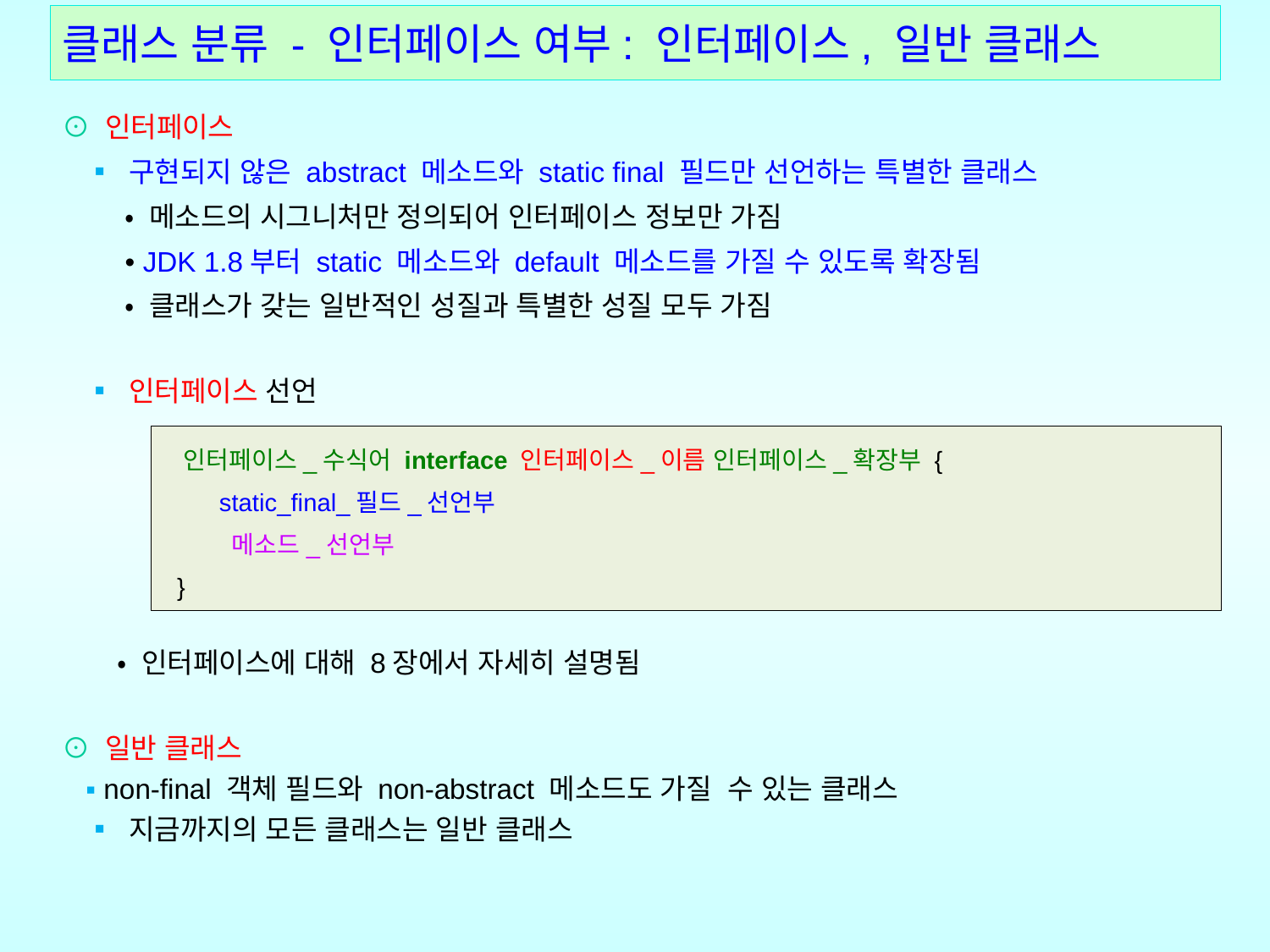

# 클래스 분류 - 인터페이스 여부: 인터페이스, 일반 클래스
⊙ 인터페이스
   ▪ 구현되지 않은 abstract 메소드와 static final 필드만 선언하는 특별한 클래스
        • 메소드의 시그니처만 정의되어 인터페이스 정보만 가짐
        • JDK 1.8부터 static 메소드와 default 메소드를 가질 수 있도록 확장됨
        • 클래스가 갖는 일반적인 성질과 특별한 성질 모두 가짐
   ▪ 인터페이스 선언

       • 인터페이스에 대해 8장에서 자세히 설명됨

⊙ 일반 클래스
   ▪ non-final 객체 필드와 non-abstract 메소드도 가질  수 있는 클래스
   ▪ 지금까지의 모든 클래스는 일반 클래스
  인터페이스_수식어 interface 인터페이스_이름 인터페이스_확장부 {
        static_final_필드_선언부
         메소드_선언부
  }